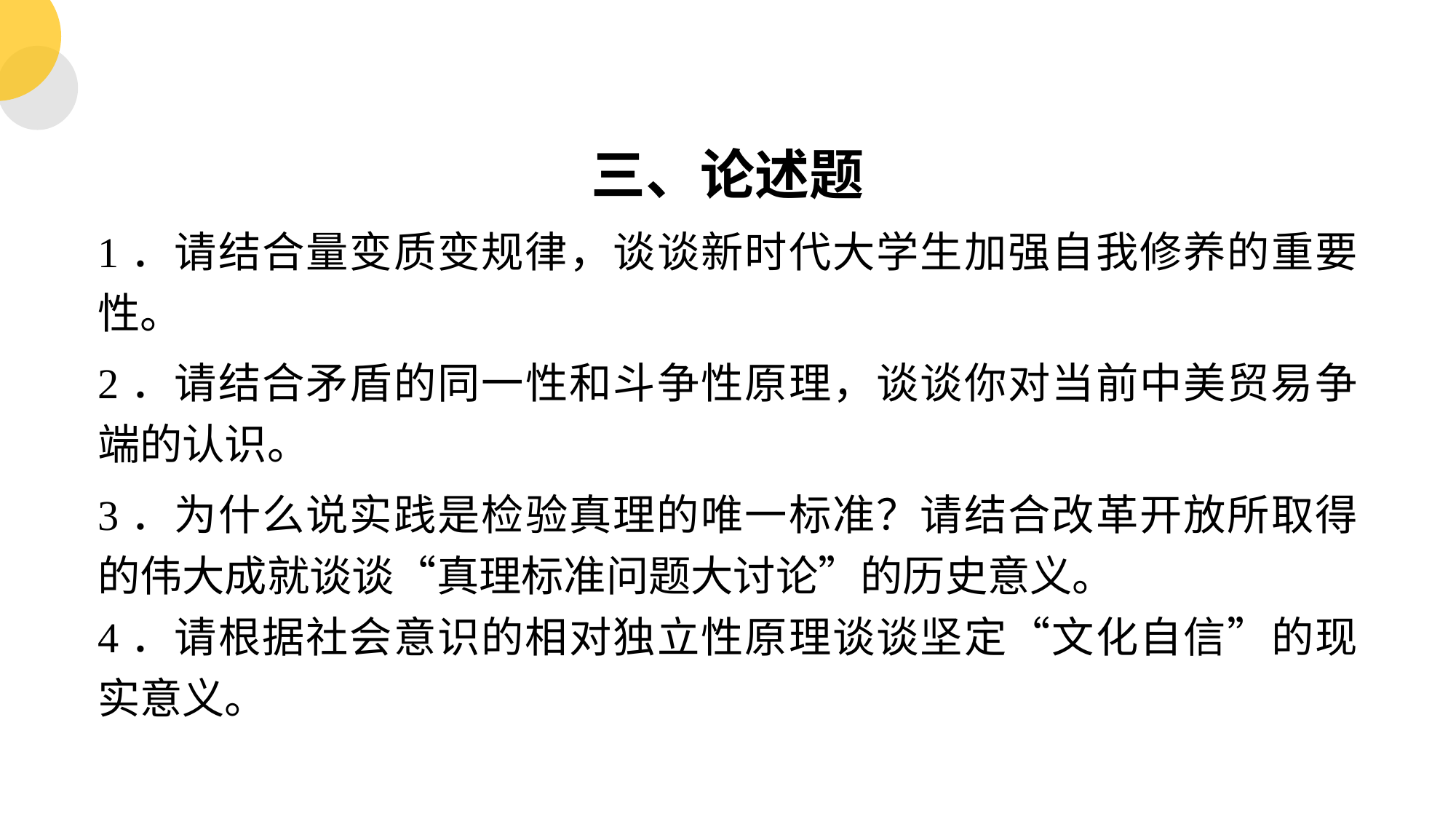

三、论述题
1．请结合量变质变规律，谈谈新时代大学生加强自我修养的重要性。
2．请结合矛盾的同一性和斗争性原理，谈谈你对当前中美贸易争端的认识。
3．为什么说实践是检验真理的唯一标准？请结合改革开放所取得的伟大成就谈谈“真理标准问题大讨论”的历史意义。
4．请根据社会意识的相对独立性原理谈谈坚定“文化自信”的现实意义。